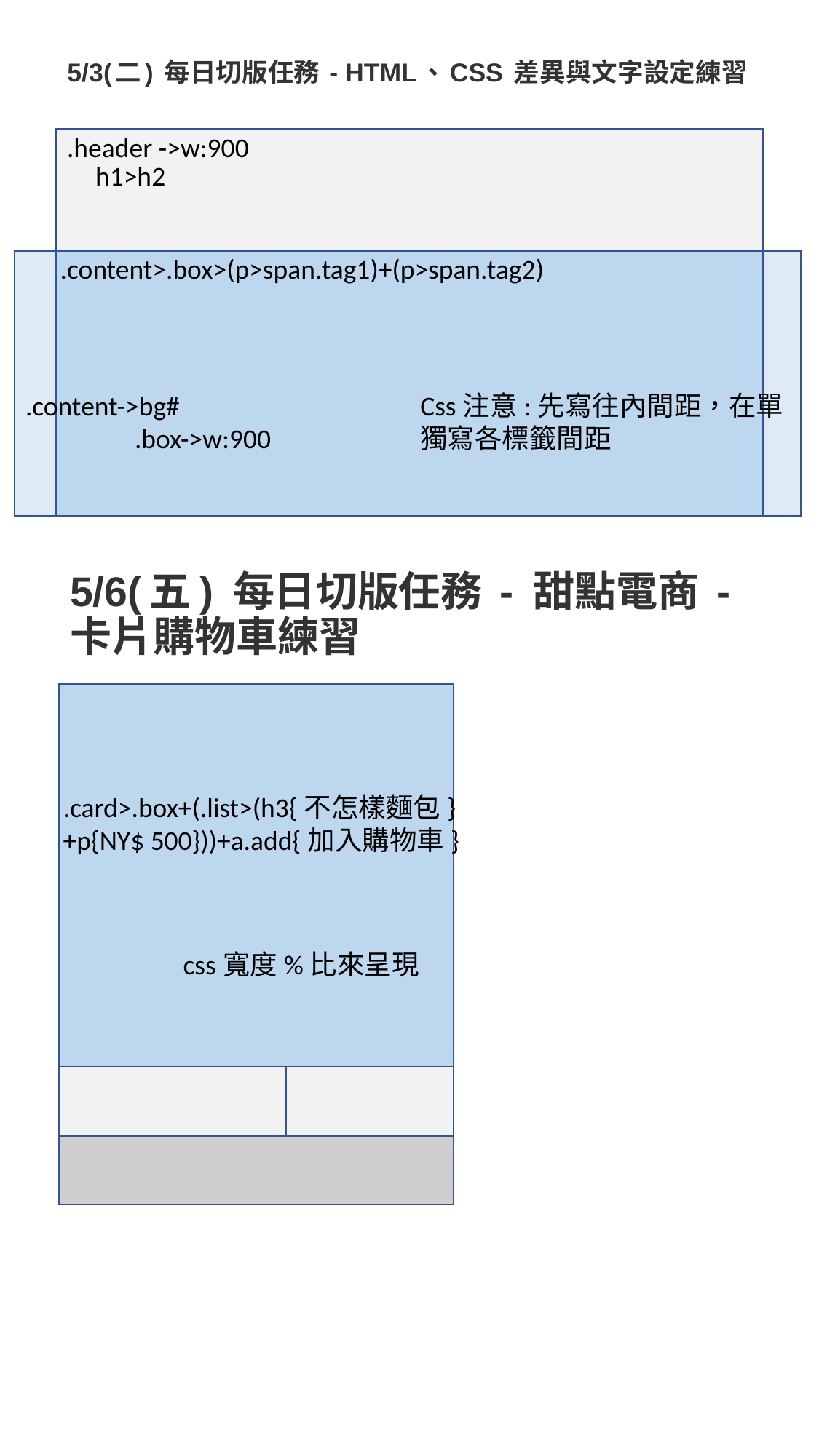

# 5/3(二) 每日切版任務 - HTML、CSS 差異與文字設定練習
.header ->w:900

h1>h2
.content>.box>(p>span.tag1)+(p>span.tag2)

Css注意:先寫往內間距，在單獨寫各標籤間距
.content->bg#
	.box->w:900
5/6(五) 每日切版任務 - 甜點電商 - 卡片購物車練習

.card>.box+(.list>(h3{不怎樣麵包}
+p{NY$ 500}))+a.add{加入購物車}
css寬度%比來呈現